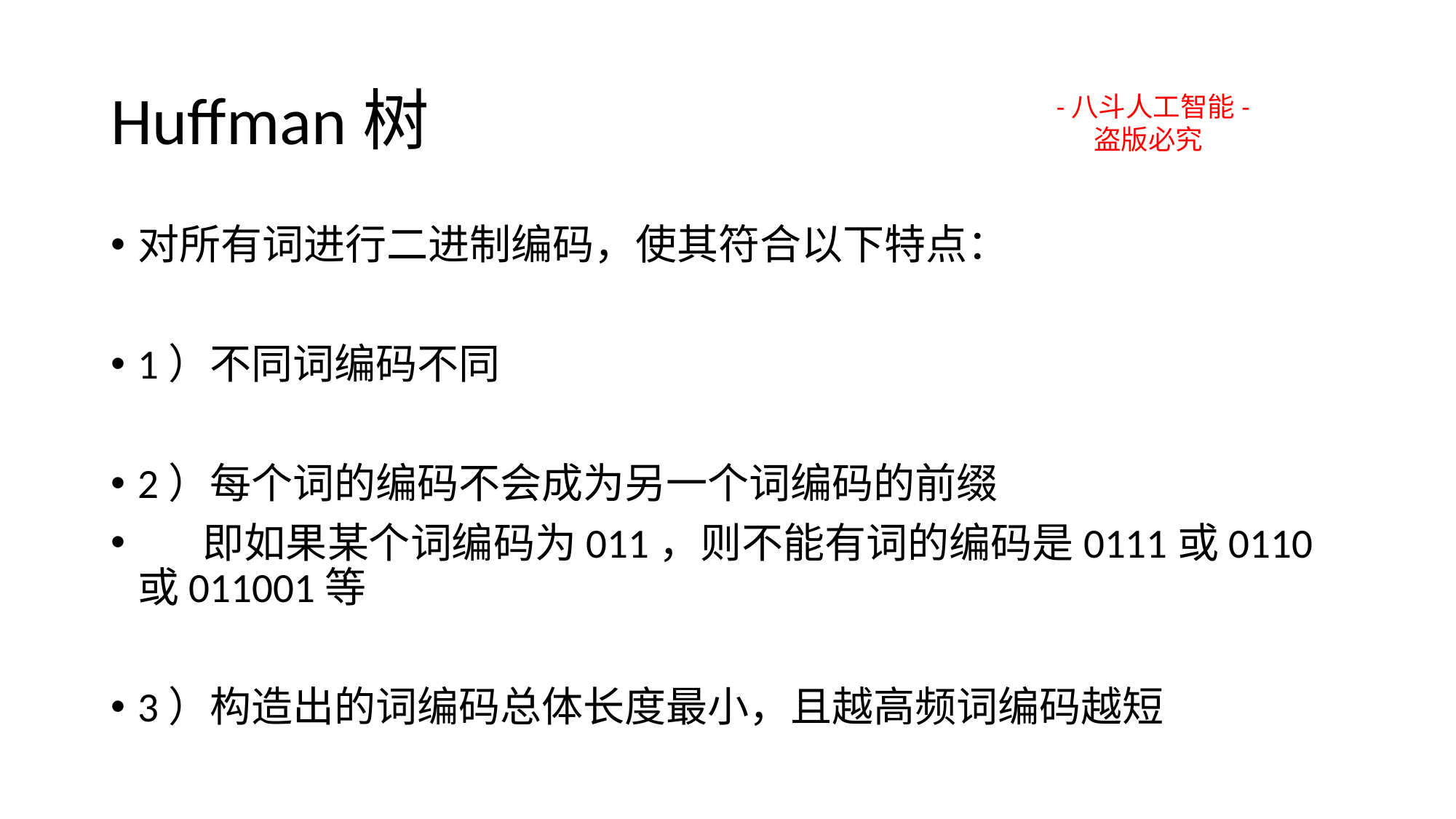

# Huffman树
-八斗人工智能-
     盗版必究
对所有词进行二进制编码，使其符合以下特点：

1）不同词编码不同

2）每个词的编码不会成为另一个词编码的前缀
      即如果某个词编码为011，则不能有词的编码是0111或0110或011001等

3）构造出的词编码总体长度最小，且越高频词编码越短